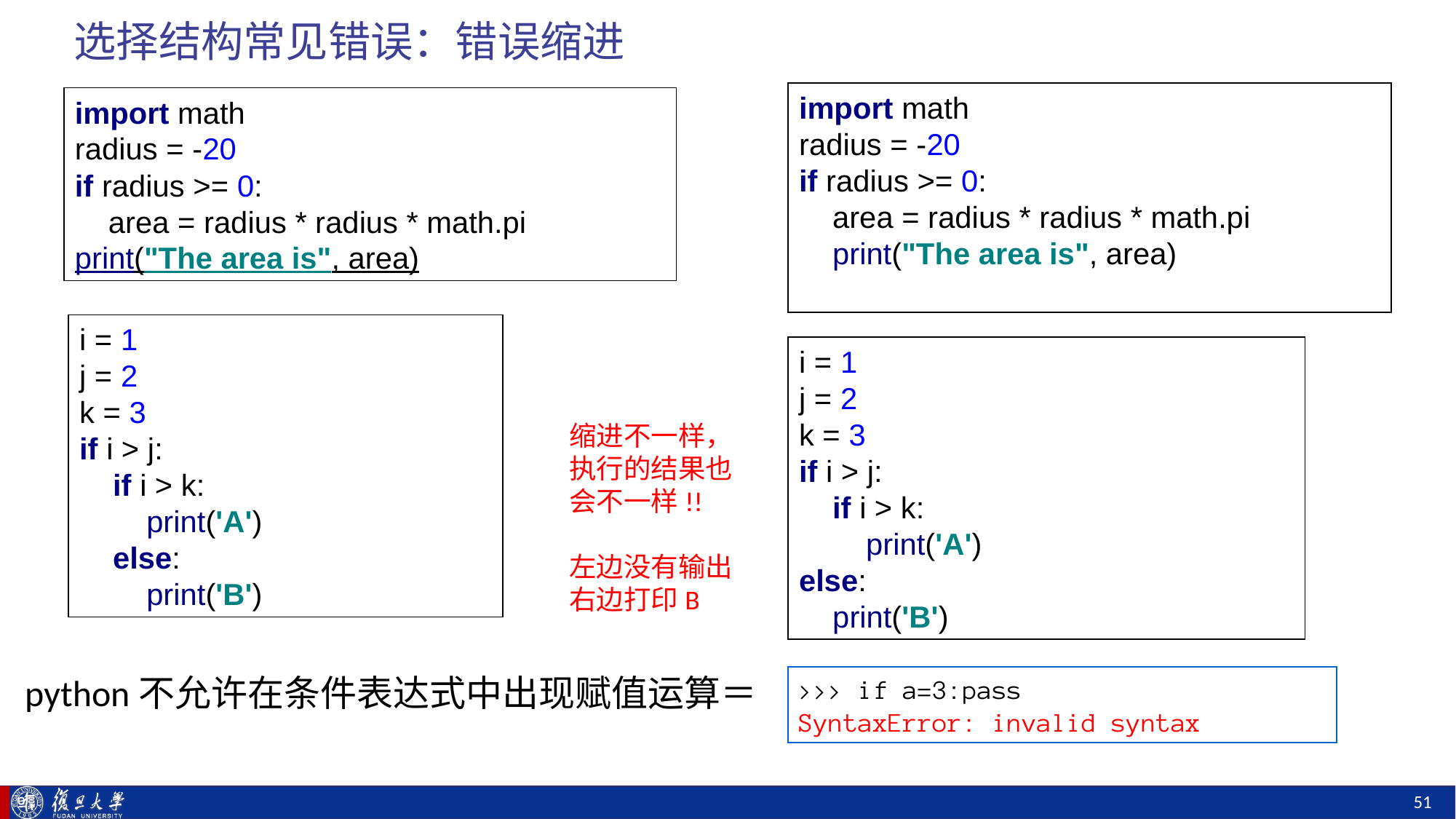

# 选择结构常见错误：错误缩进
import math
radius = -20
if radius >= 0:
    area = radius * radius * math.pi
    print("The area is", area)

import math
radius = -20
if radius >= 0:
    area = radius * radius * math.pi
print("The area is", area)
i = 1
j = 2
k = 3
if i > j:
    if i > k:
        print('A')
    else:
        print('B')
i = 1
j = 2
k = 3
if i > j:
    if i > k:
        print('A')
else:
    print('B')
缩进不一样，执行的结果也会不一样!!

左边没有输出
右边打印B
python不允许在条件表达式中出现赋值运算＝
>>> if a=3:pass
SyntaxError: invalid syntax